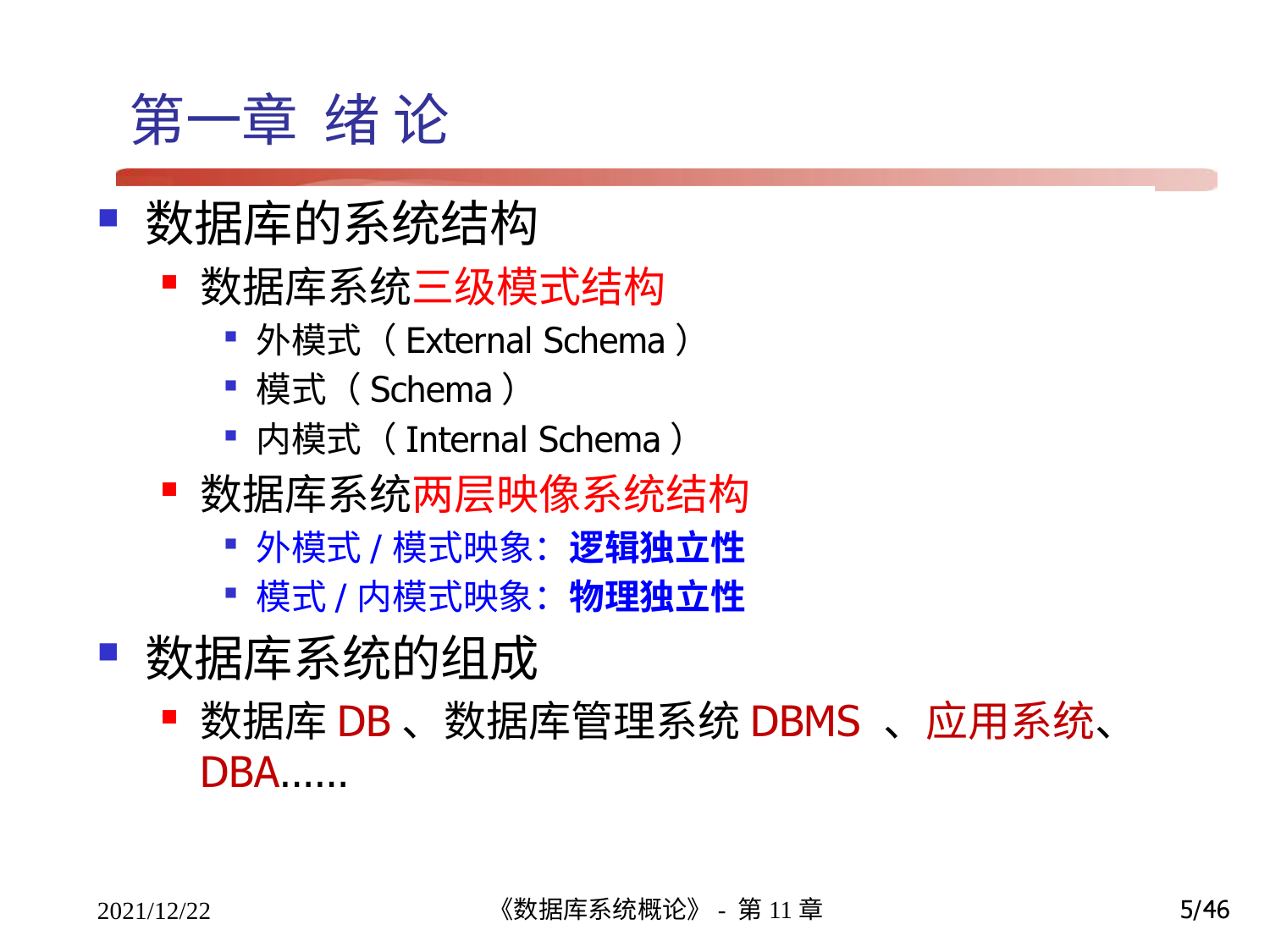

# 第一章  绪 论
数据库的系统结构
数据库系统三级模式结构
外模式（External Schema）
模式（Schema）
内模式（Internal Schema）
数据库系统两层映像系统结构
外模式/模式映象：逻辑独立性
模式/内模式映象：物理独立性
数据库系统的组成
数据库DB、数据库管理系统DBMS 、应用系统、DBA……

《数据库系统概论》- 第11章
5/46
2021/12/22